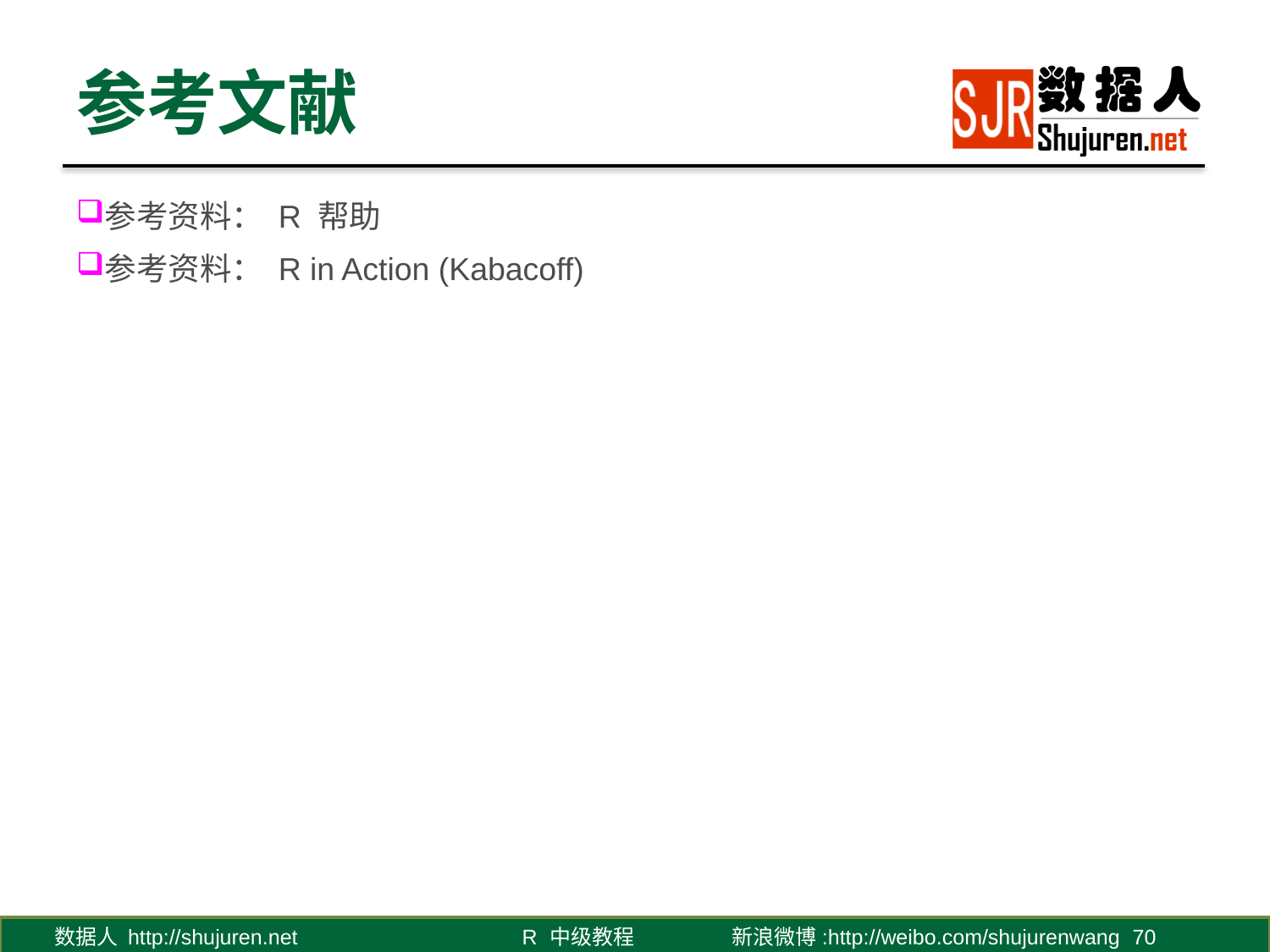

# 参考文献
参考资料： R 帮助
参考资料： R in Action (Kabacoff)